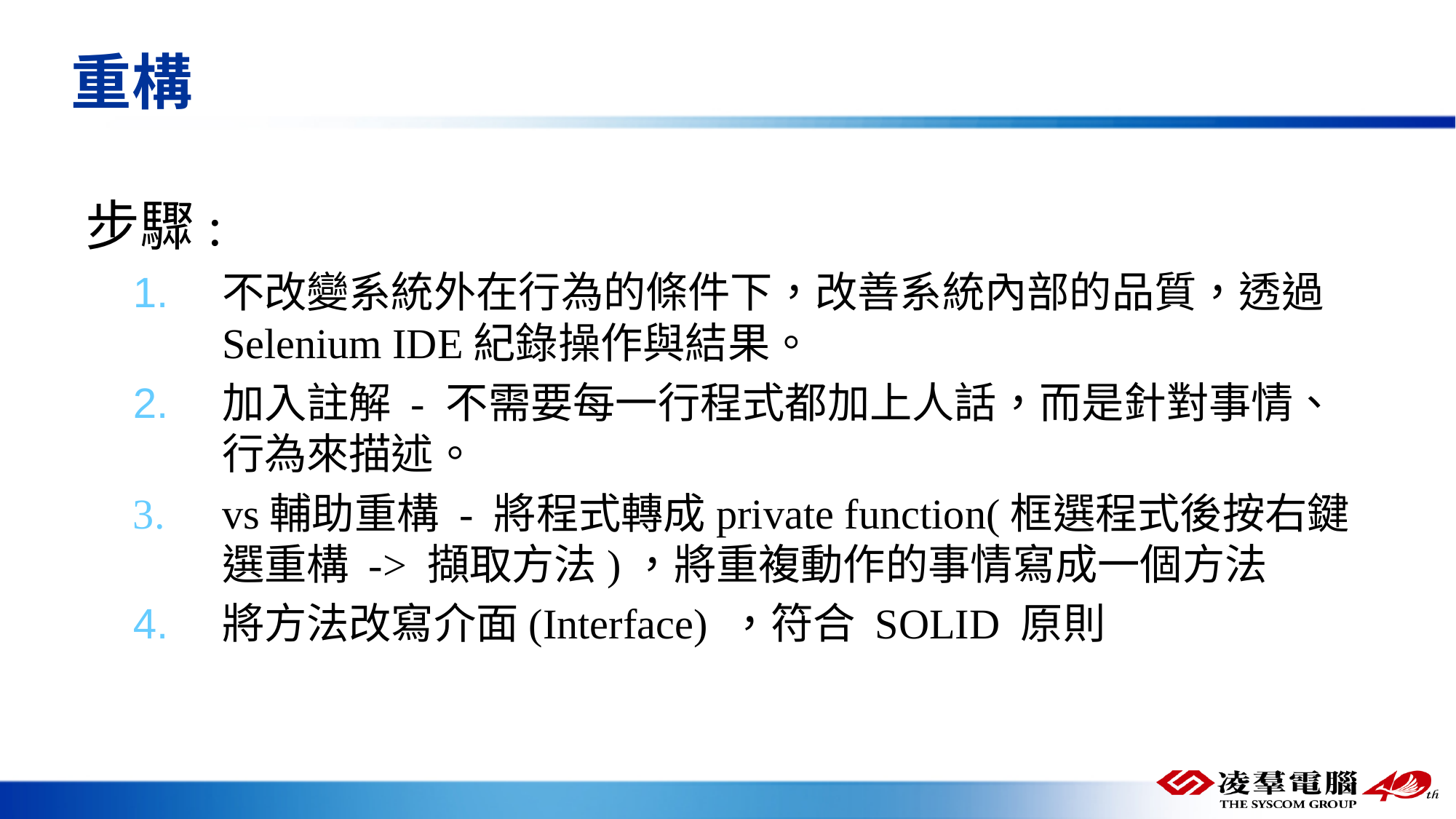

# 重構
步驟:
不改變系統外在行為的條件下，改善系統內部的品質，透過Selenium IDE紀錄操作與結果。
加入註解 - 不需要每一行程式都加上人話，而是針對事情、行為來描述。
vs輔助重構 - 將程式轉成private function(框選程式後按右鍵選重構 -> 擷取方法)，將重複動作的事情寫成一個方法
將方法改寫介面(Interface) ，符合 SOLID 原則